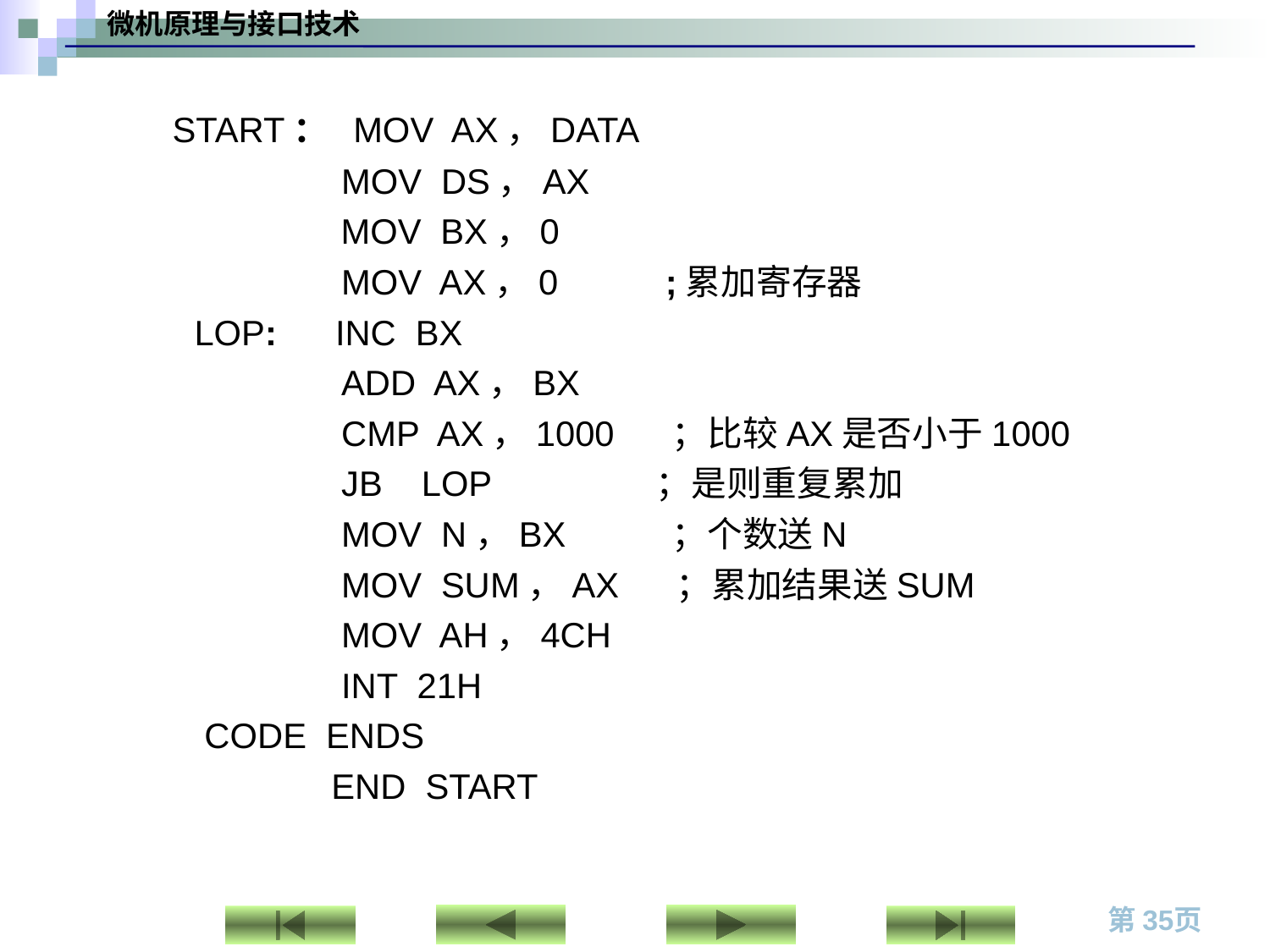

START：  MOV  AX，DATA
         		 MOV  DS，AX
	              MOV  BX，0
          		 MOV  AX，0           ;累加寄存器
            LOP:      INC  BX
          		 ADD  AX，BX
         		 CMP  AX，1000     ；比较AX是否小于1000
          		 JB    LOP                ；是则重复累加
          		 MOV  N，BX          ；个数送N
          		 MOV  SUM，AX     ；累加结果送SUM
         		 MOV  AH，4CH
          		 INT  21H
   	CODE  ENDS
          		END  START